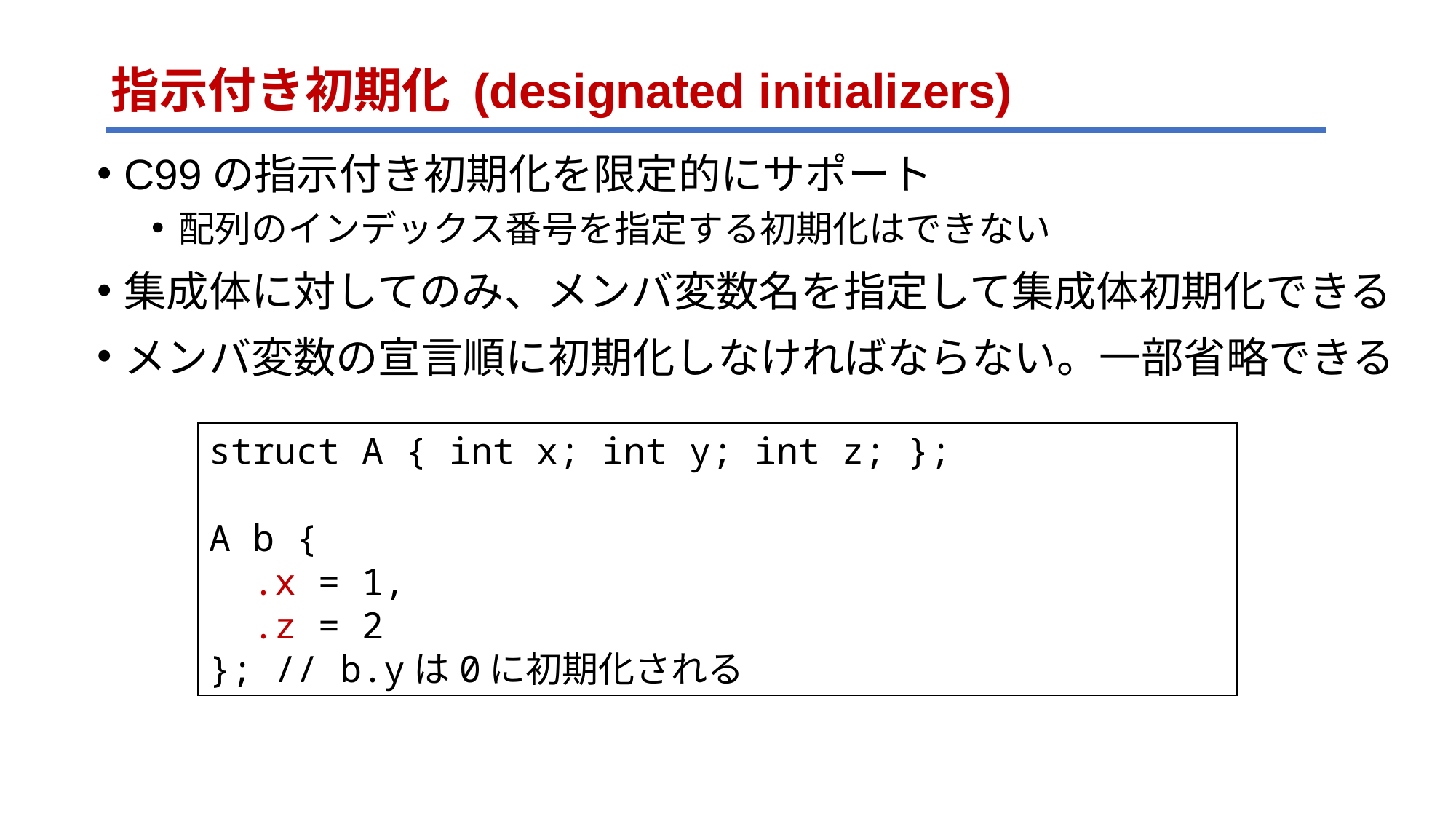

# 指示付き初期化 (designated initializers)
C99の指示付き初期化を限定的にサポート
配列のインデックス番号を指定する初期化はできない
集成体に対してのみ、メンバ変数名を指定して集成体初期化できる
メンバ変数の宣言順に初期化しなければならない。一部省略できる
struct A { int x; int y; int z; };

A b {
  .x = 1,
  .z = 2
}; // b.yは0に初期化される